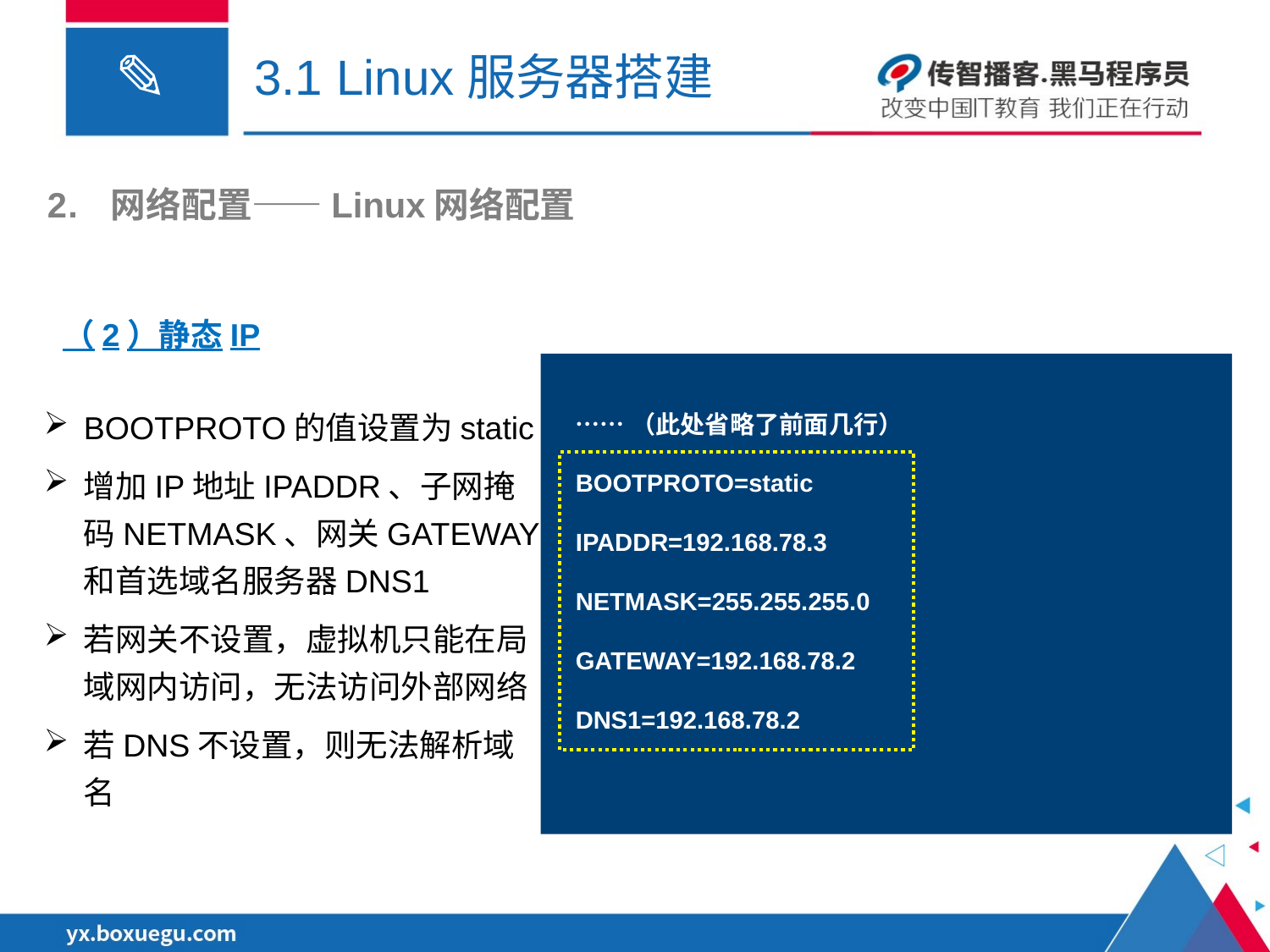

# 3.1 Linux服务器搭建
网络配置——Linux网络配置
（2）静态IP

……（此处省略了前面几行）
BOOTPROTO=static
IPADDR=192.168.78.3
NETMASK=255.255.255.0
GATEWAY=192.168.78.2
DNS1=192.168.78.2
BOOTPROTO的值设置为static
增加IP地址IPADDR、子网掩码NETMASK、网关GATEWAY和首选域名服务器DNS1
若网关不设置，虚拟机只能在局域网内访问，无法访问外部网络
若DNS不设置，则无法解析域名